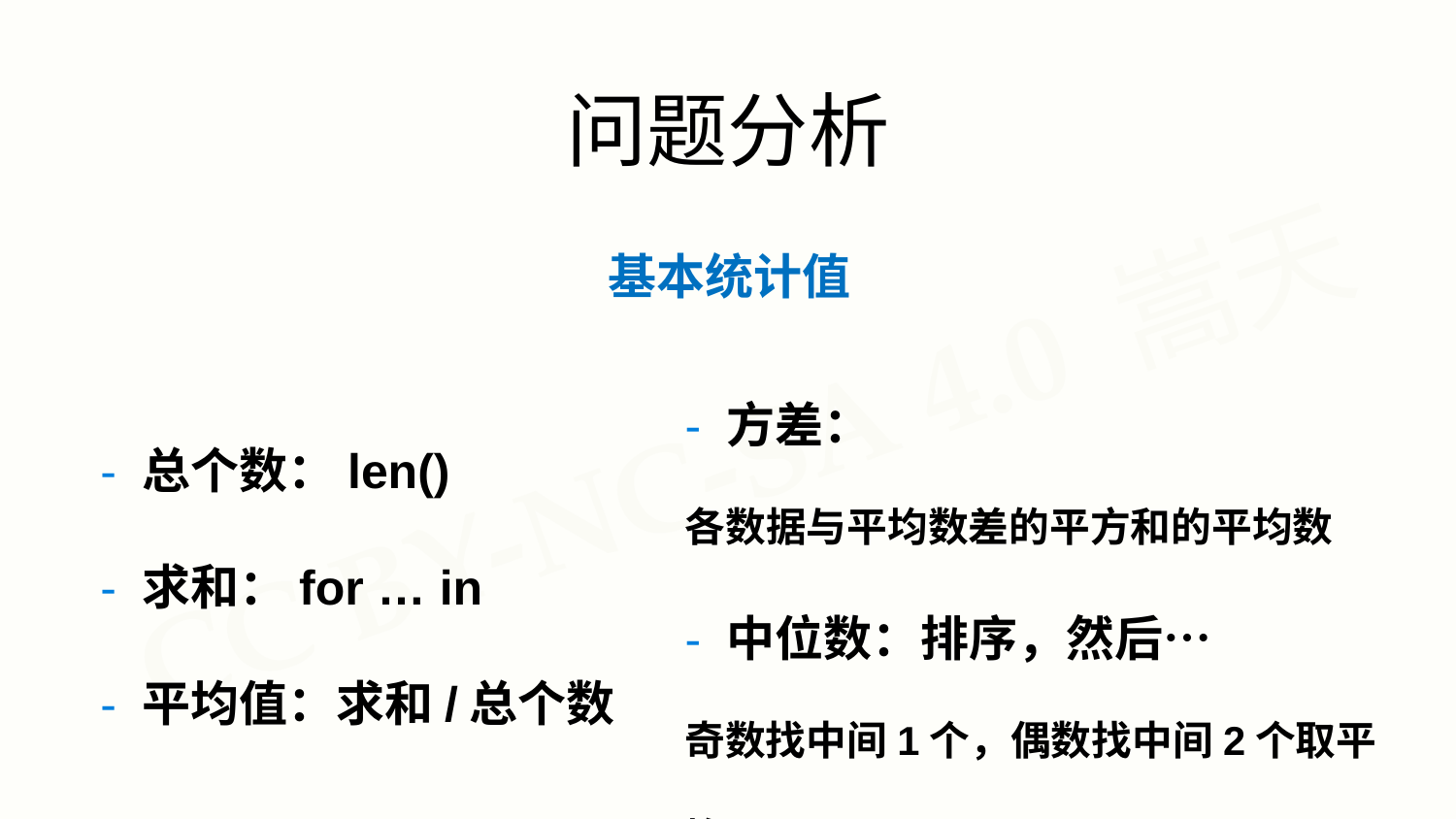

问题分析
基本统计值
- 方差：
各数据与平均数差的平方和的平均数
- 中位数：排序，然后…
奇数找中间1个，偶数找中间2个取平均
- 总个数：len()
- 求和：for … in
- 平均值：求和/总个数